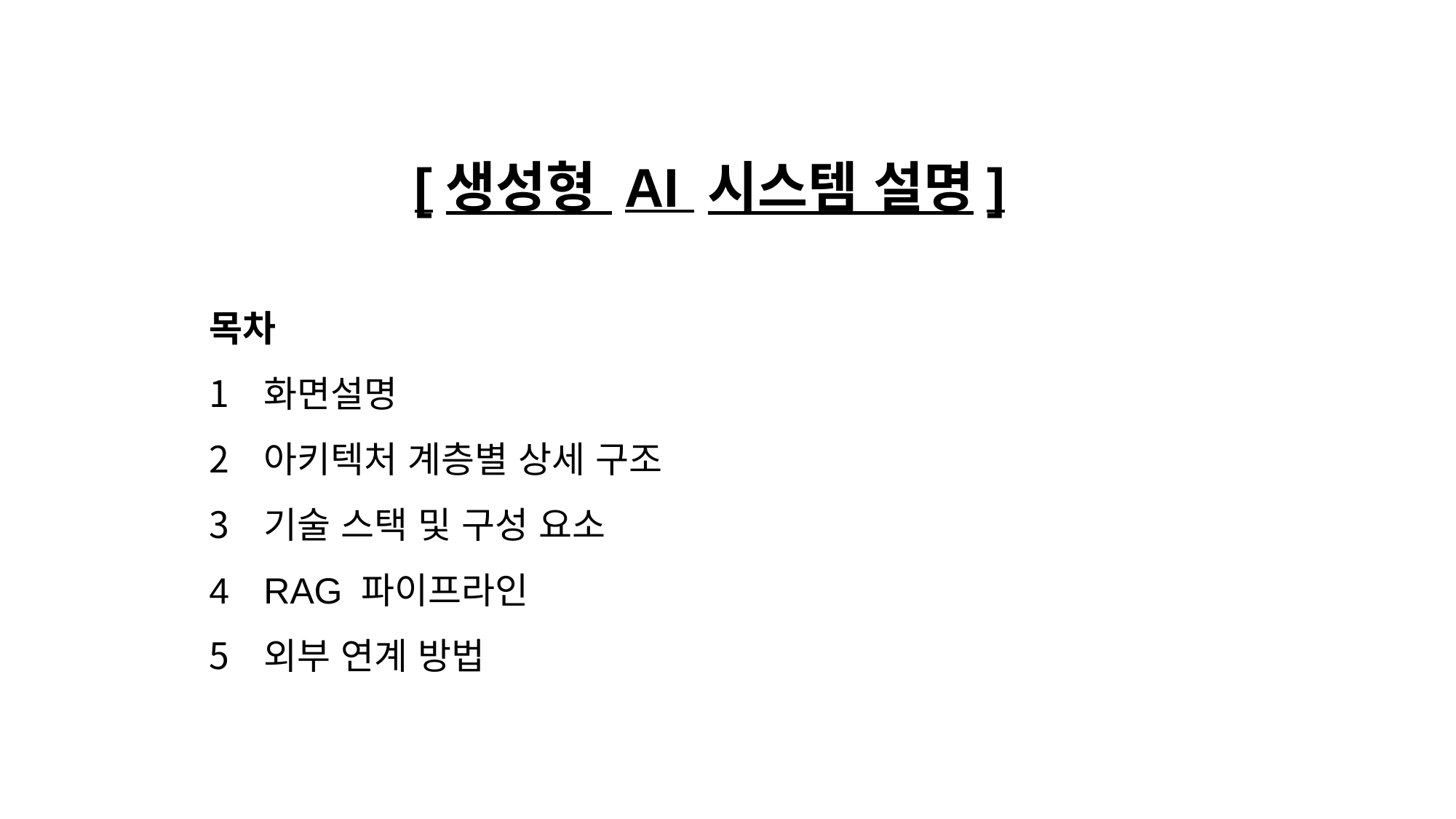

[생성형 AI 시스템 설명]

목차
화면설명
아키텍처 계층별 상세 구조
기술 스택 및 구성 요소
RAG 파이프라인
외부 연계 방법